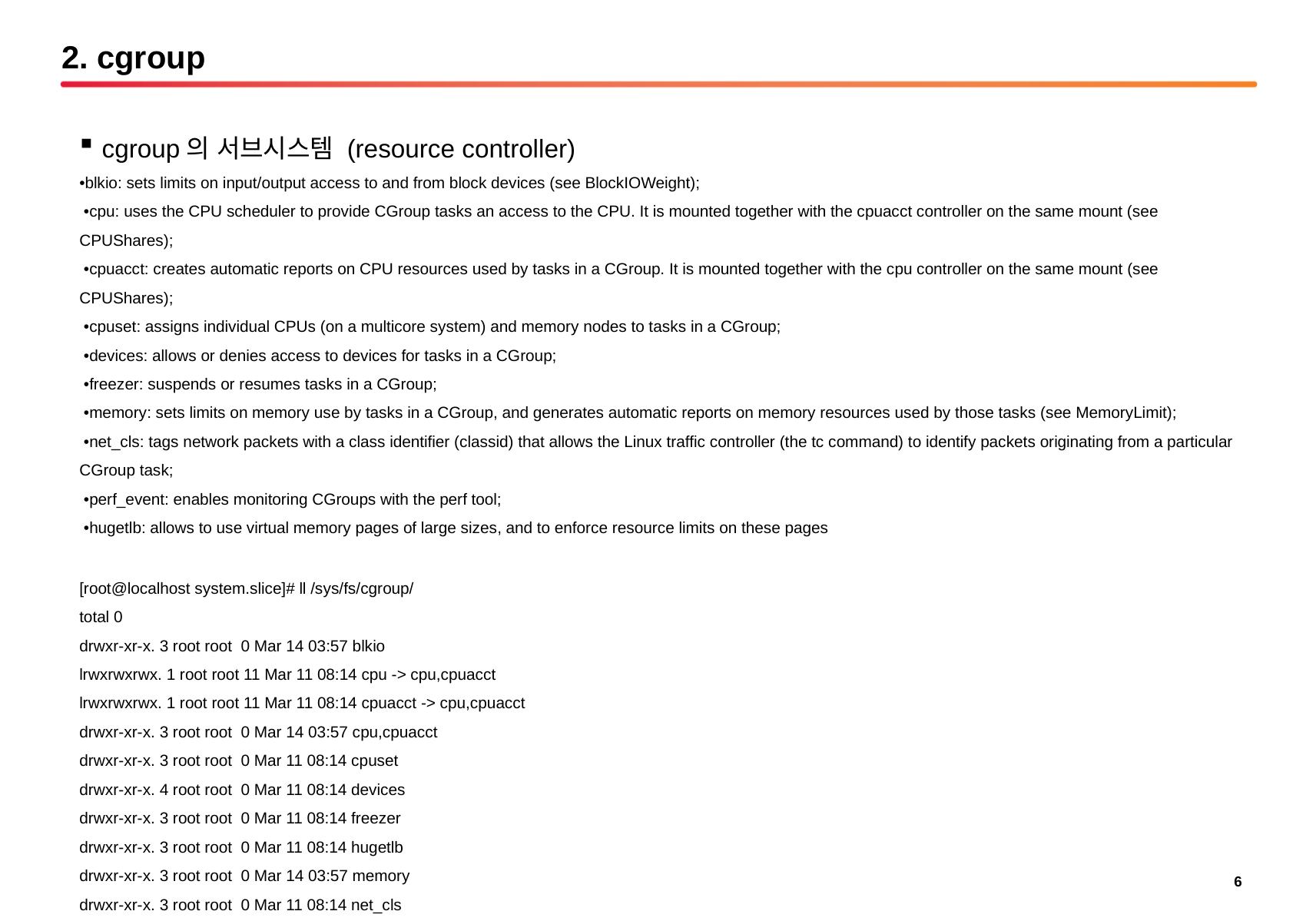

# 2. cgroup
cgroup의 서브시스템 (resource controller)
•blkio: sets limits on input/output access to and from block devices (see BlockIOWeight);
 •cpu: uses the CPU scheduler to provide CGroup tasks an access to the CPU. It is mounted together with the cpuacct controller on the same mount (see CPUShares);
 •cpuacct: creates automatic reports on CPU resources used by tasks in a CGroup. It is mounted together with the cpu controller on the same mount (see CPUShares);
 •cpuset: assigns individual CPUs (on a multicore system) and memory nodes to tasks in a CGroup;
 •devices: allows or denies access to devices for tasks in a CGroup;
 •freezer: suspends or resumes tasks in a CGroup;
 •memory: sets limits on memory use by tasks in a CGroup, and generates automatic reports on memory resources used by those tasks (see MemoryLimit);
 •net_cls: tags network packets with a class identifier (classid) that allows the Linux traffic controller (the tc command) to identify packets originating from a particular CGroup task;
 •perf_event: enables monitoring CGroups with the perf tool;
 •hugetlb: allows to use virtual memory pages of large sizes, and to enforce resource limits on these pages

[root@localhost system.slice]# ll /sys/fs/cgroup/
total 0
drwxr-xr-x. 3 root root  0 Mar 14 03:57 blkio
lrwxrwxrwx. 1 root root 11 Mar 11 08:14 cpu -> cpu,cpuacct
lrwxrwxrwx. 1 root root 11 Mar 11 08:14 cpuacct -> cpu,cpuacct
drwxr-xr-x. 3 root root  0 Mar 14 03:57 cpu,cpuacct
drwxr-xr-x. 3 root root  0 Mar 11 08:14 cpuset
drwxr-xr-x. 4 root root  0 Mar 11 08:14 devices
drwxr-xr-x. 3 root root  0 Mar 11 08:14 freezer
drwxr-xr-x. 3 root root  0 Mar 11 08:14 hugetlb
drwxr-xr-x. 3 root root  0 Mar 14 03:57 memory
drwxr-xr-x. 3 root root  0 Mar 11 08:14 net_cls
drwxr-xr-x. 2 root root  0 Mar 11 08:14 perf_event
drwxr-xr-x. 4 root root  0 Mar 11 08:14 systemd